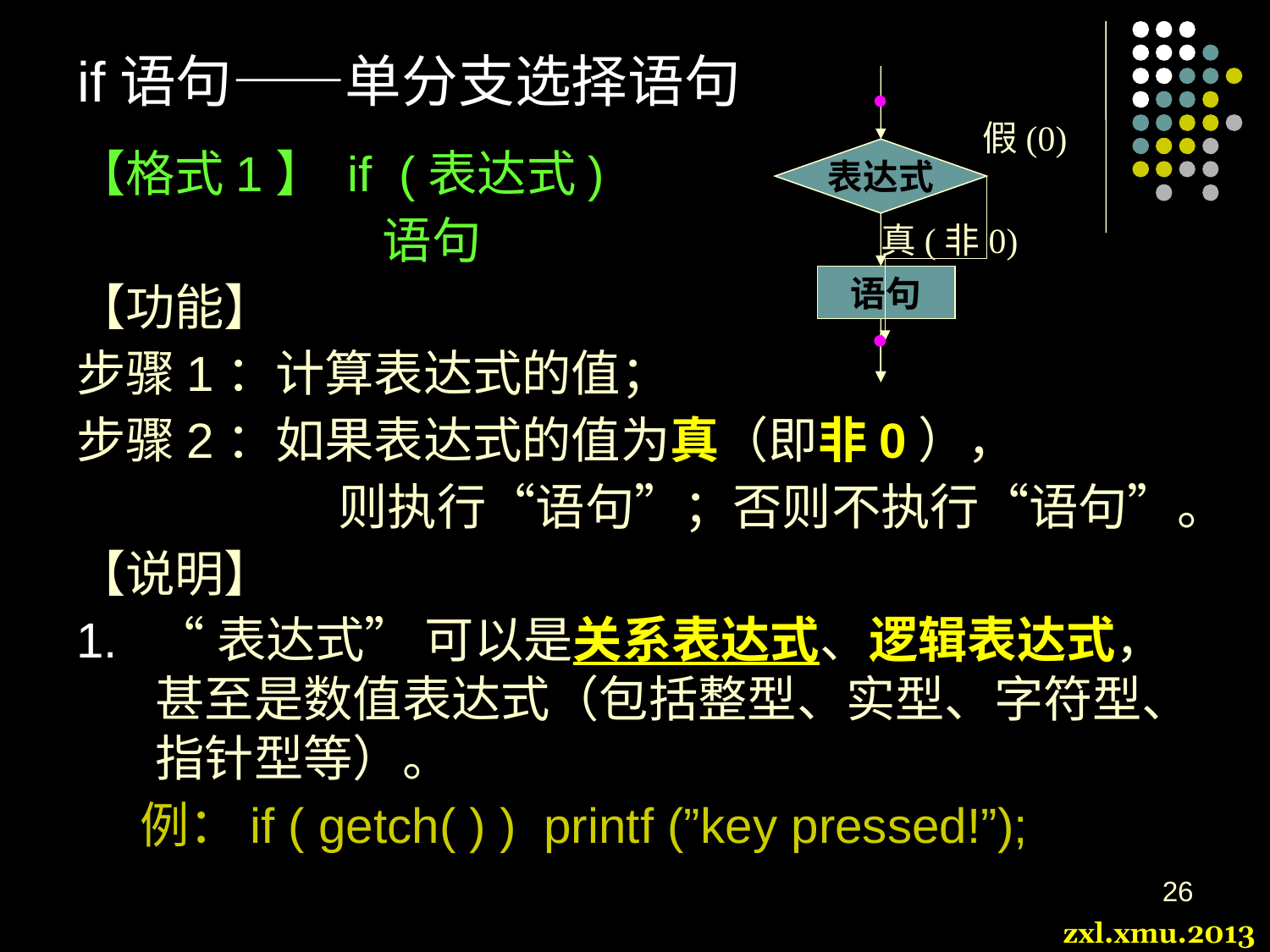

# if语句——单分支选择语句

表达式
假(0)

【格式1】 if  (表达式)
		        语句
【功能】
步骤1：计算表达式的值；
步骤2：如果表达式的值为真（即非0），
		    则执行“语句”；否则不执行“语句”。
【说明】
“表达式” 可以是关系表达式、逻辑表达式，甚至是数值表达式（包括整型、实型、字符型、指针型等）。
例：if ( getch( ) )  printf (”key pressed!”);
真(非0)

语句

26